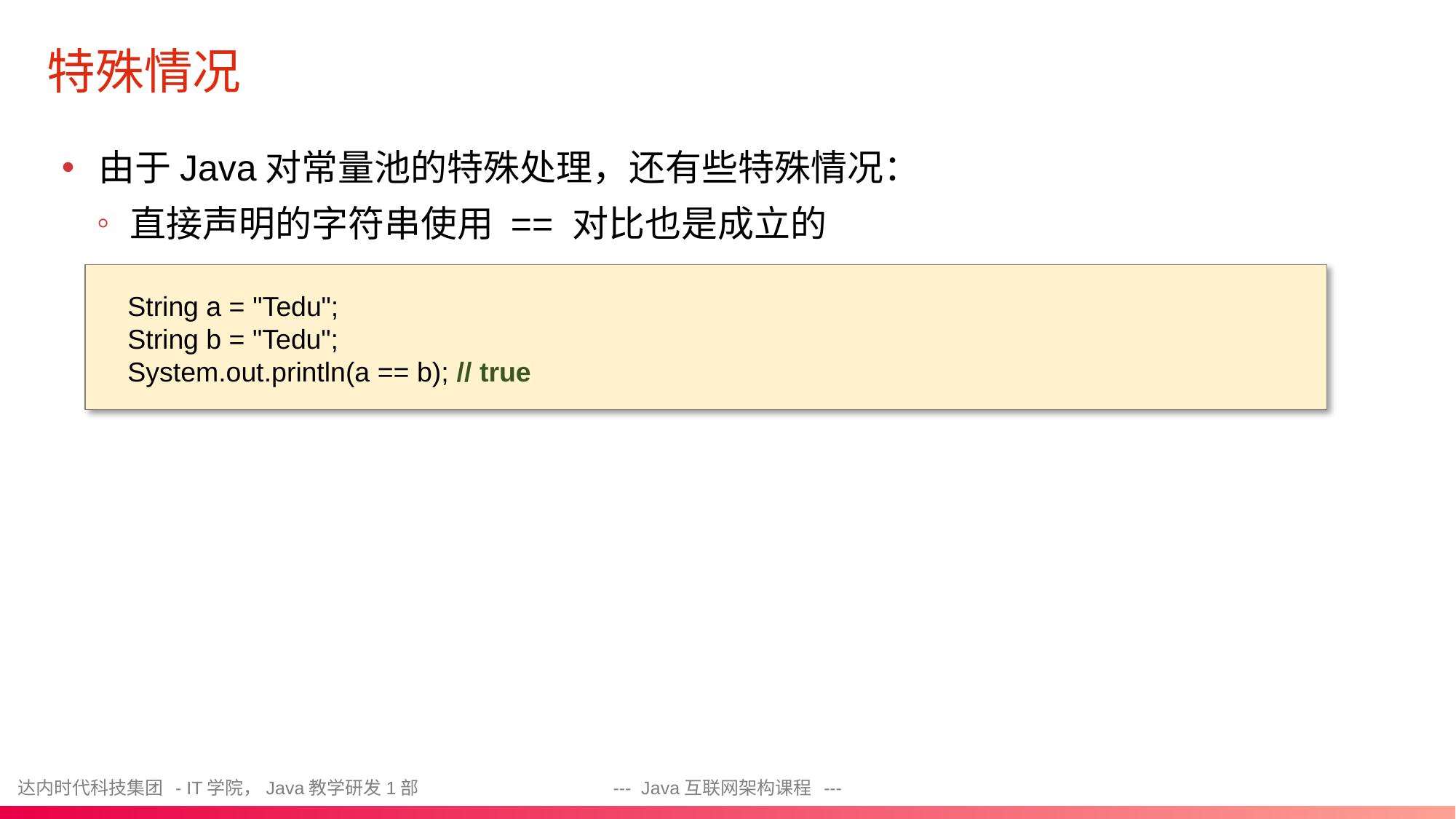

# 特殊情况
由于Java对常量池的特殊处理，还有些特殊情况：
直接声明的字符串使用 == 对比也是成立的

String a = "Tedu";
String b = "Tedu";
System.out.println(a == b); // true